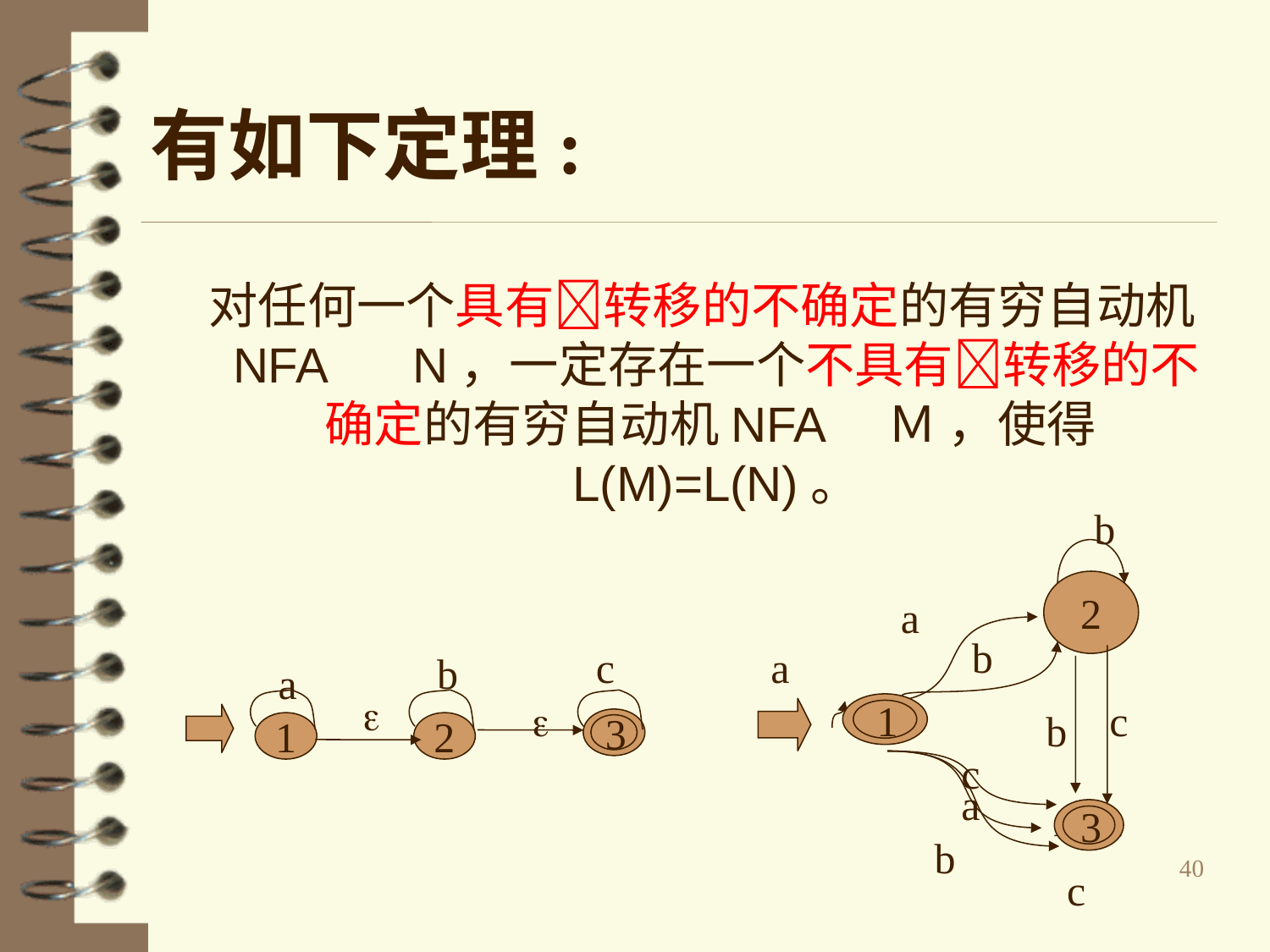

# 有如下定理:
 对任何一个具有ε转移的不确定的有穷自动机NFA 　N，一定存在一个不具有ε转移的不确定的有穷自动机NFA　Ｍ ，使得L(M)=L(N)。

b
2
a
b
c
a
b

a

ε
ε
1

c

b
3

1
2
c
a
3

b
40
c